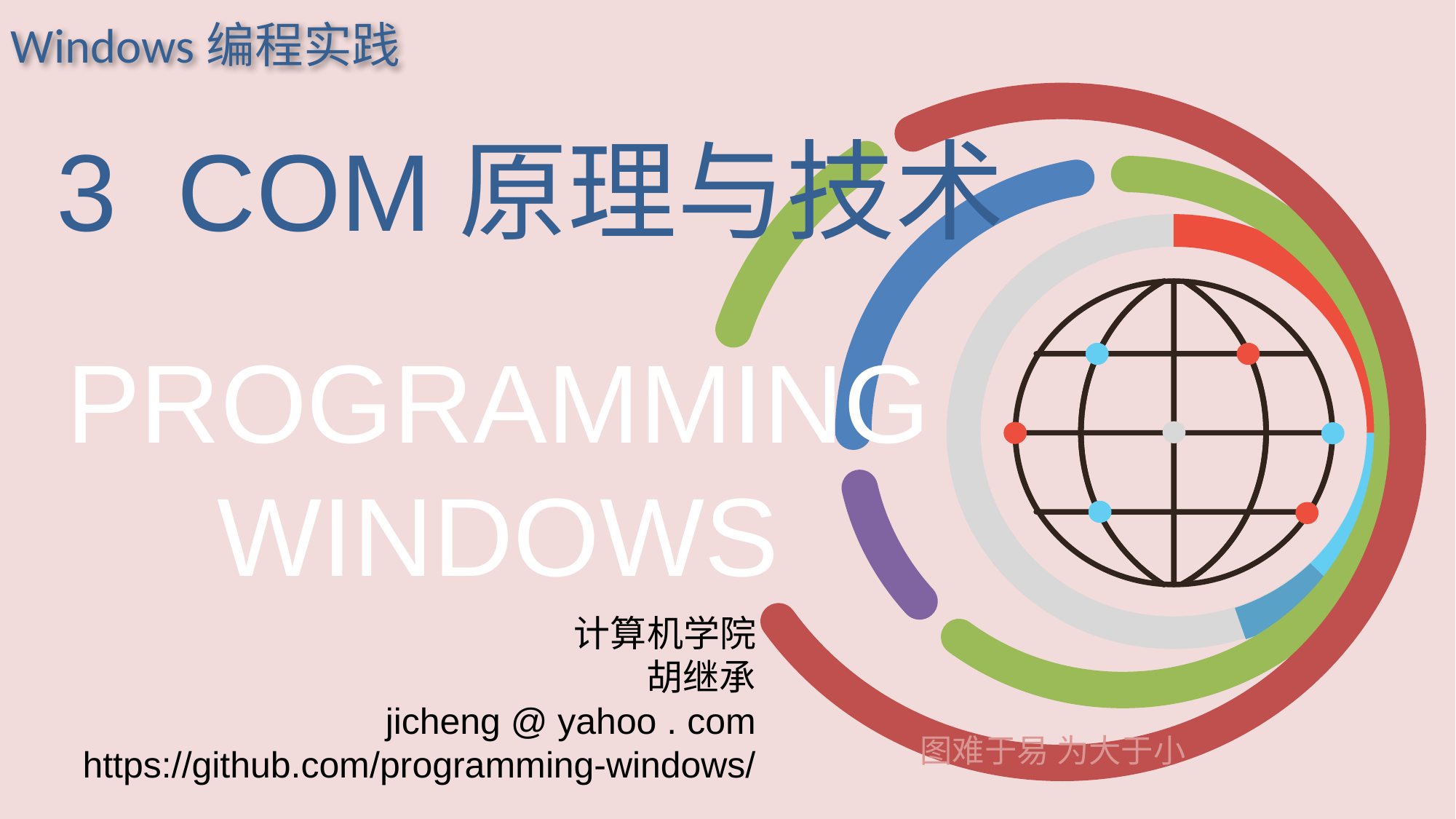

Windows编程实践
3  COM原理与技术
计算机学院
胡继承
jicheng @ yahoo . com
https://github.com/programming-windows/